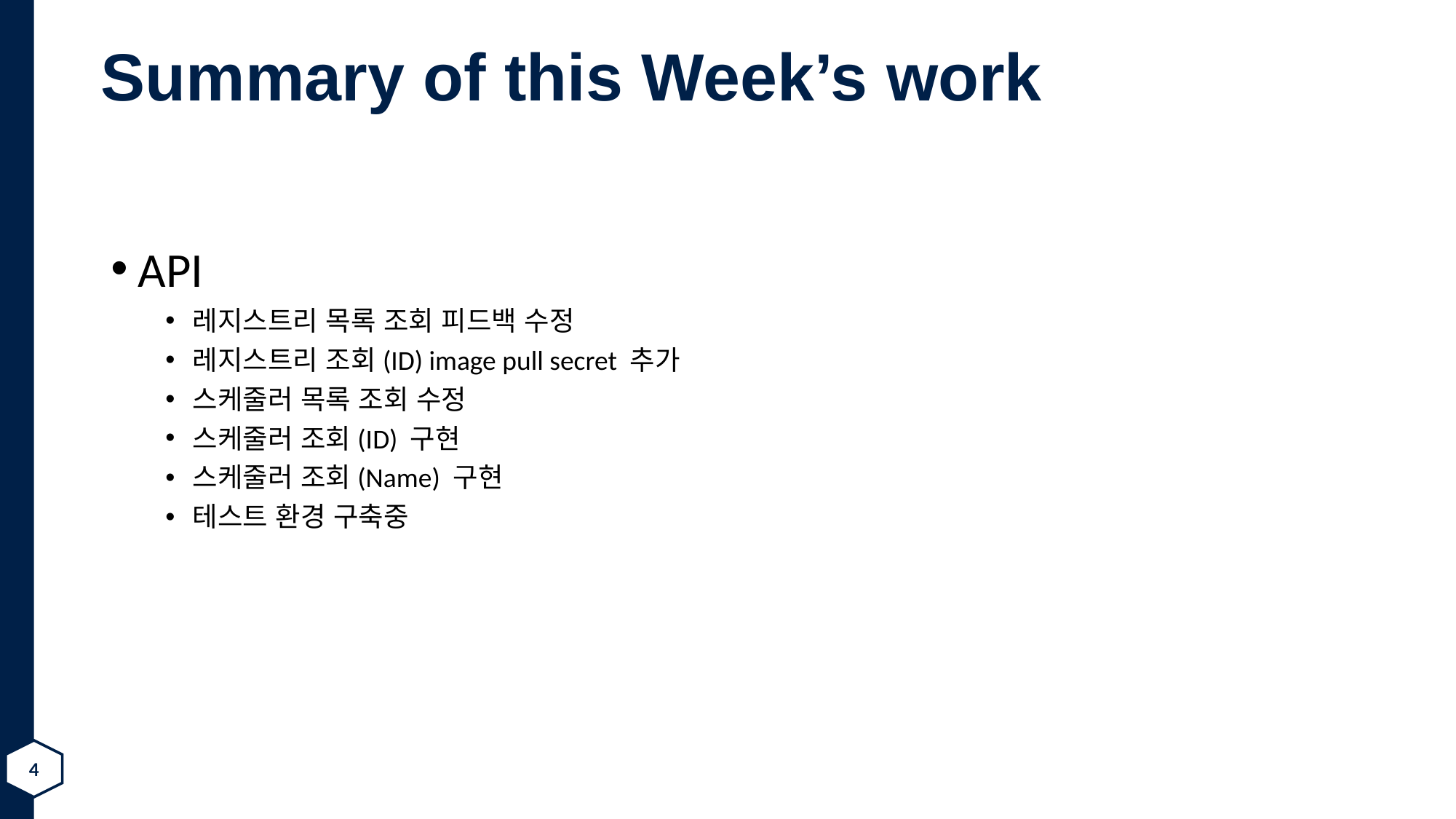

# Summary of this Week’s work

API
레지스트리 목록 조회 피드백 수정
레지스트리 조회(ID) image pull secret 추가
스케줄러 목록 조회 수정
스케줄러 조회(ID) 구현
스케줄러 조회(Name) 구현
테스트 환경 구축중